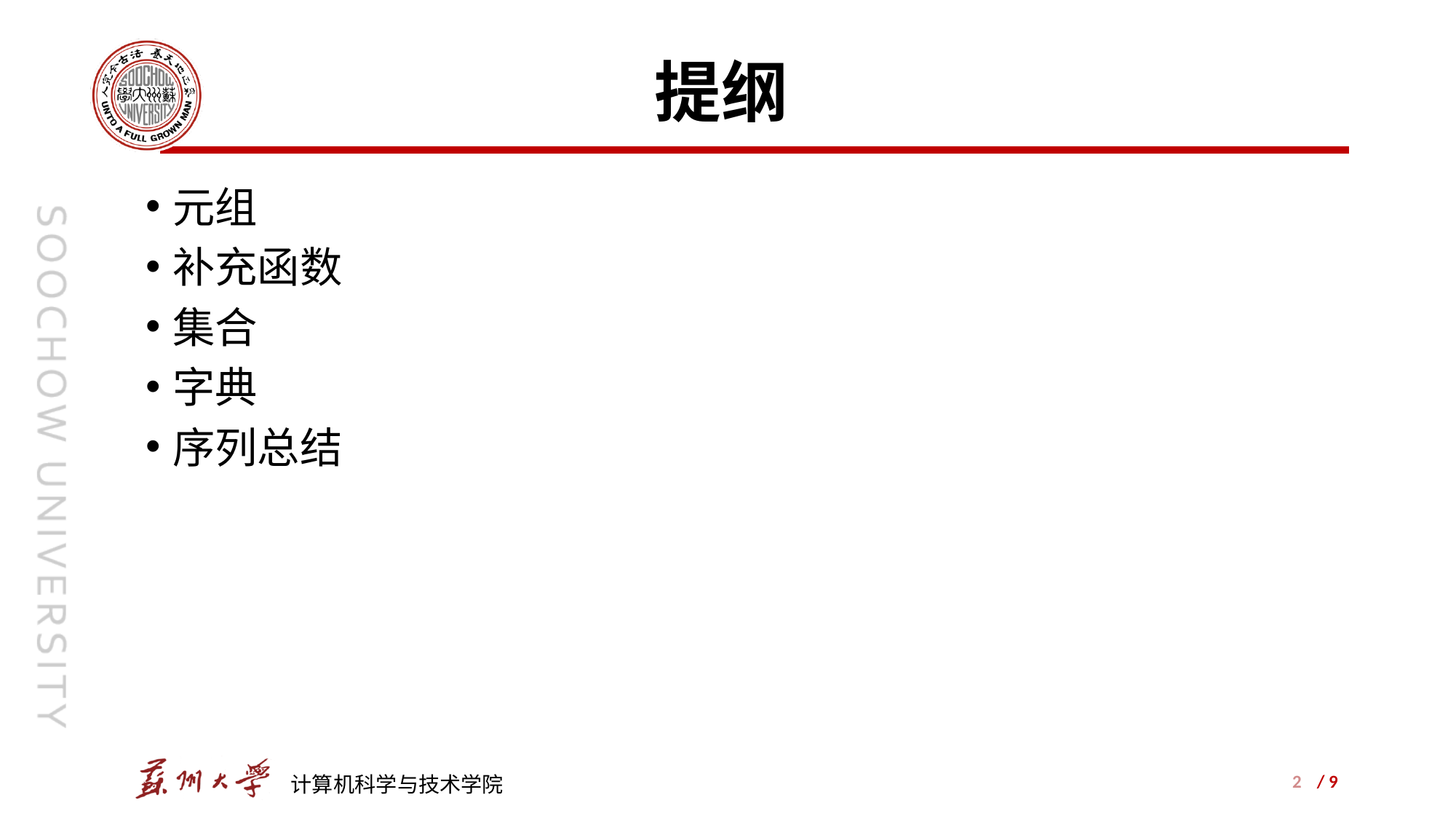

# 提纲
元组
补充函数
集合
字典
序列总结
2